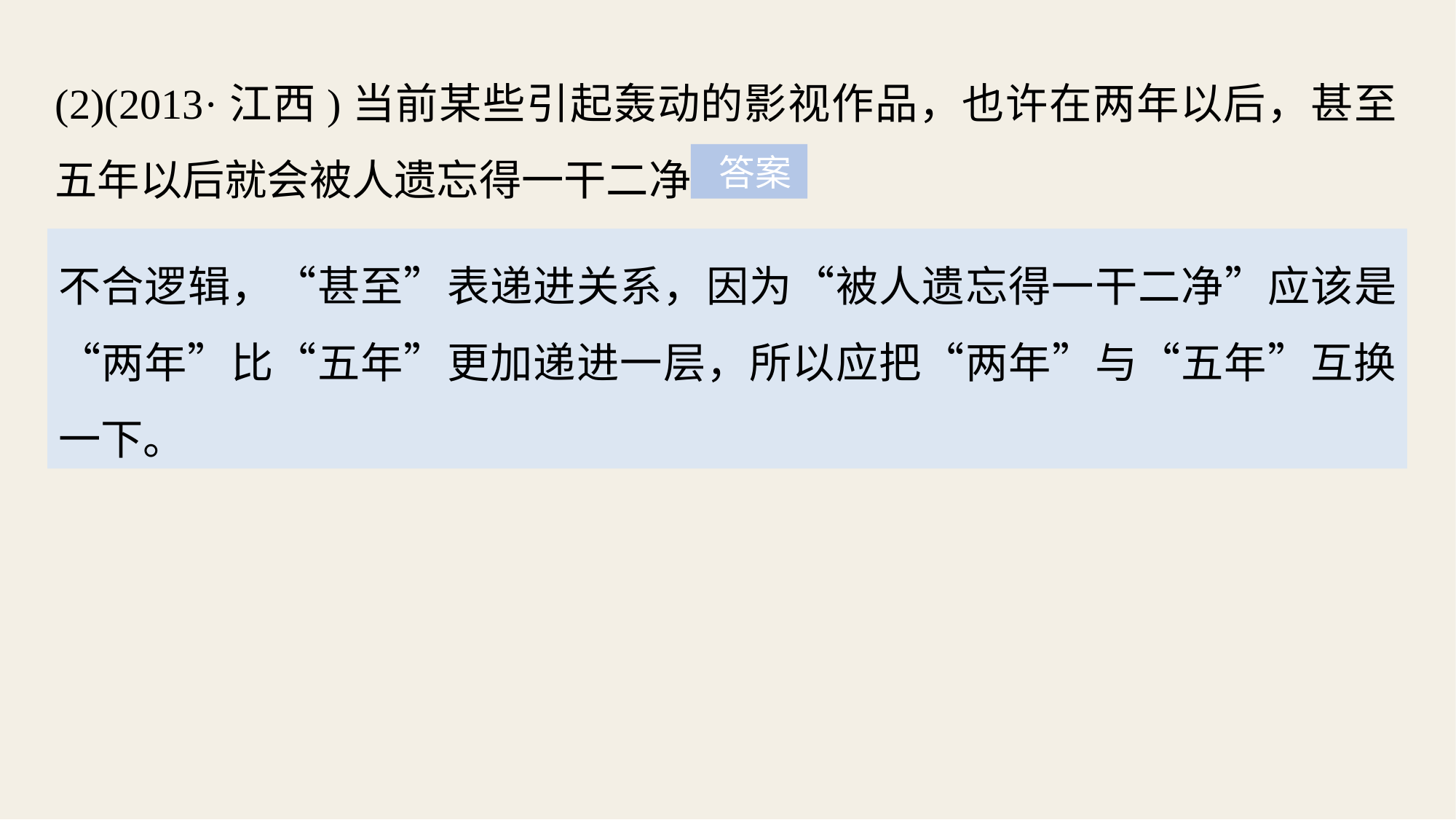

(2)(2013·江西)当前某些引起轰动的影视作品，也许在两年以后，甚至五年以后就会被人遗忘得一干二净。
 答案
不合逻辑，“甚至”表递进关系，因为“被人遗忘得一干二净”应该是“两年”比“五年”更加递进一层，所以应把“两年”与“五年”互换一下。